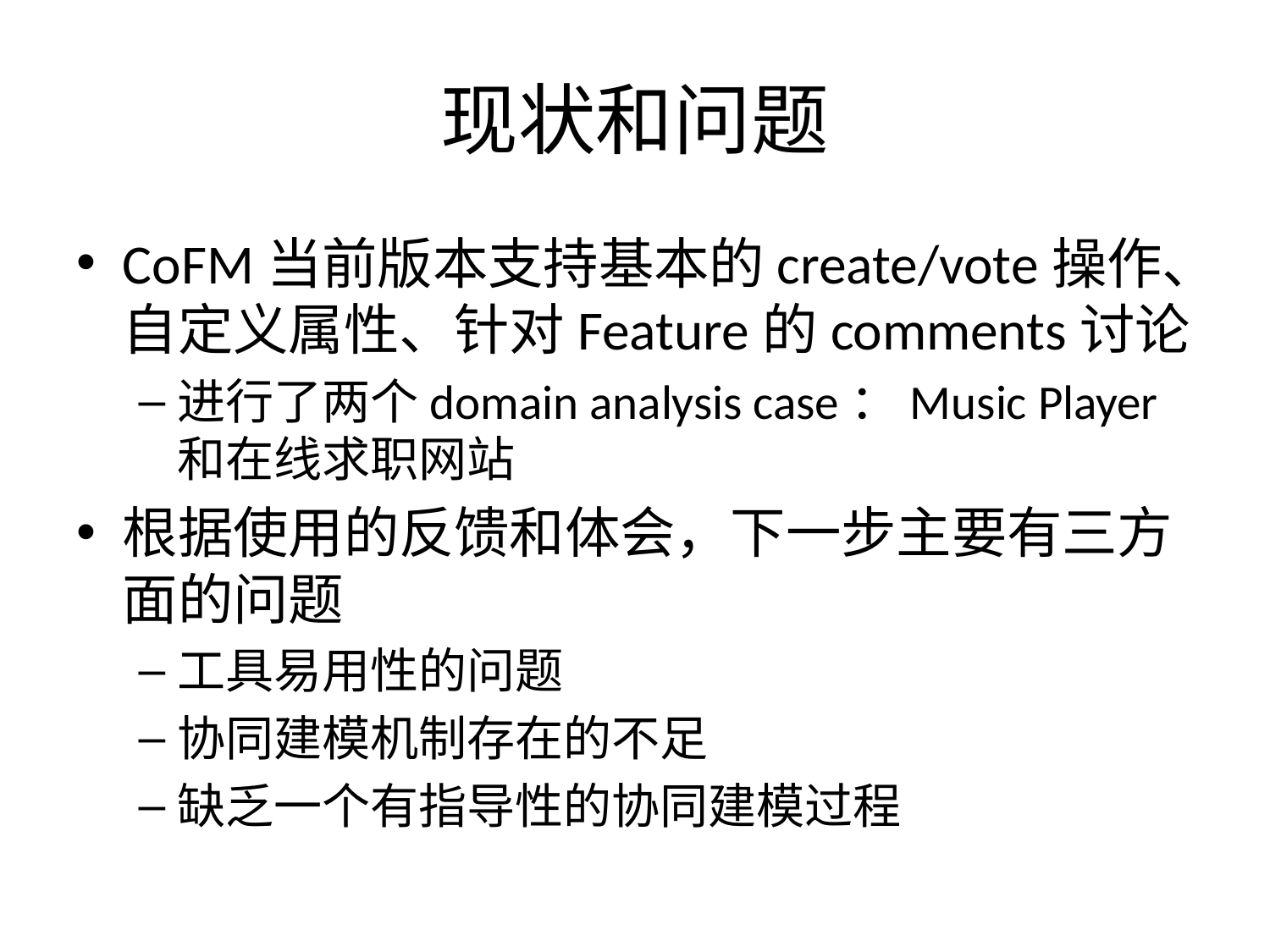

# 现状和问题
CoFM当前版本支持基本的create/vote操作、自定义属性、针对Feature的comments讨论
进行了两个domain analysis case：Music Player和在线求职网站
根据使用的反馈和体会，下一步主要有三方面的问题
工具易用性的问题
协同建模机制存在的不足
缺乏一个有指导性的协同建模过程